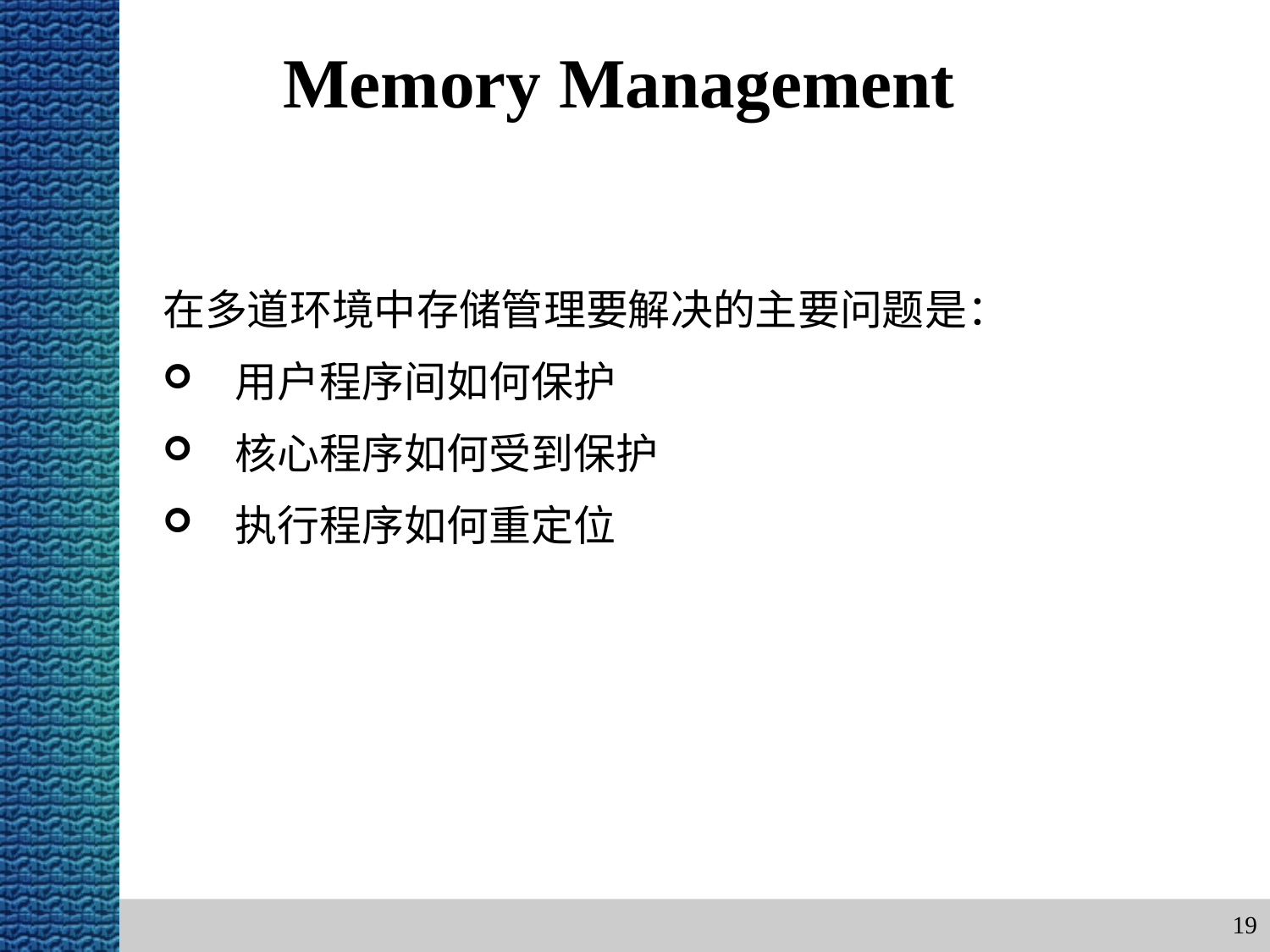

Memory Management
在多道环境中存储管理要解决的主要问题是：
　用户程序间如何保护
　核心程序如何受到保护
　执行程序如何重定位

19